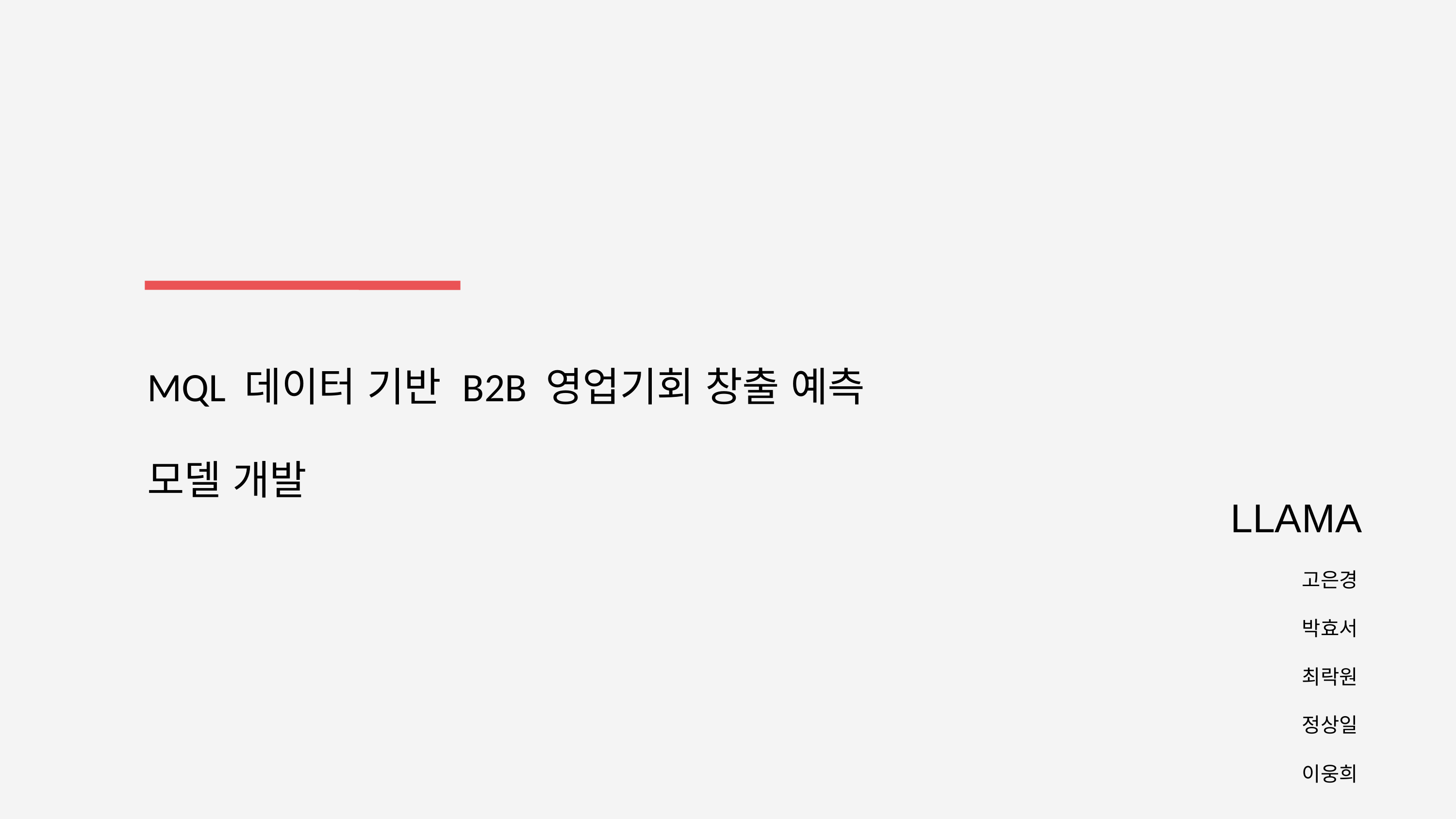

MQL 데이터 기반 B2B 영업기회 창출 예측 모델 개발
LLAMA

고은경
박효서
최락원
정상일
이웅희